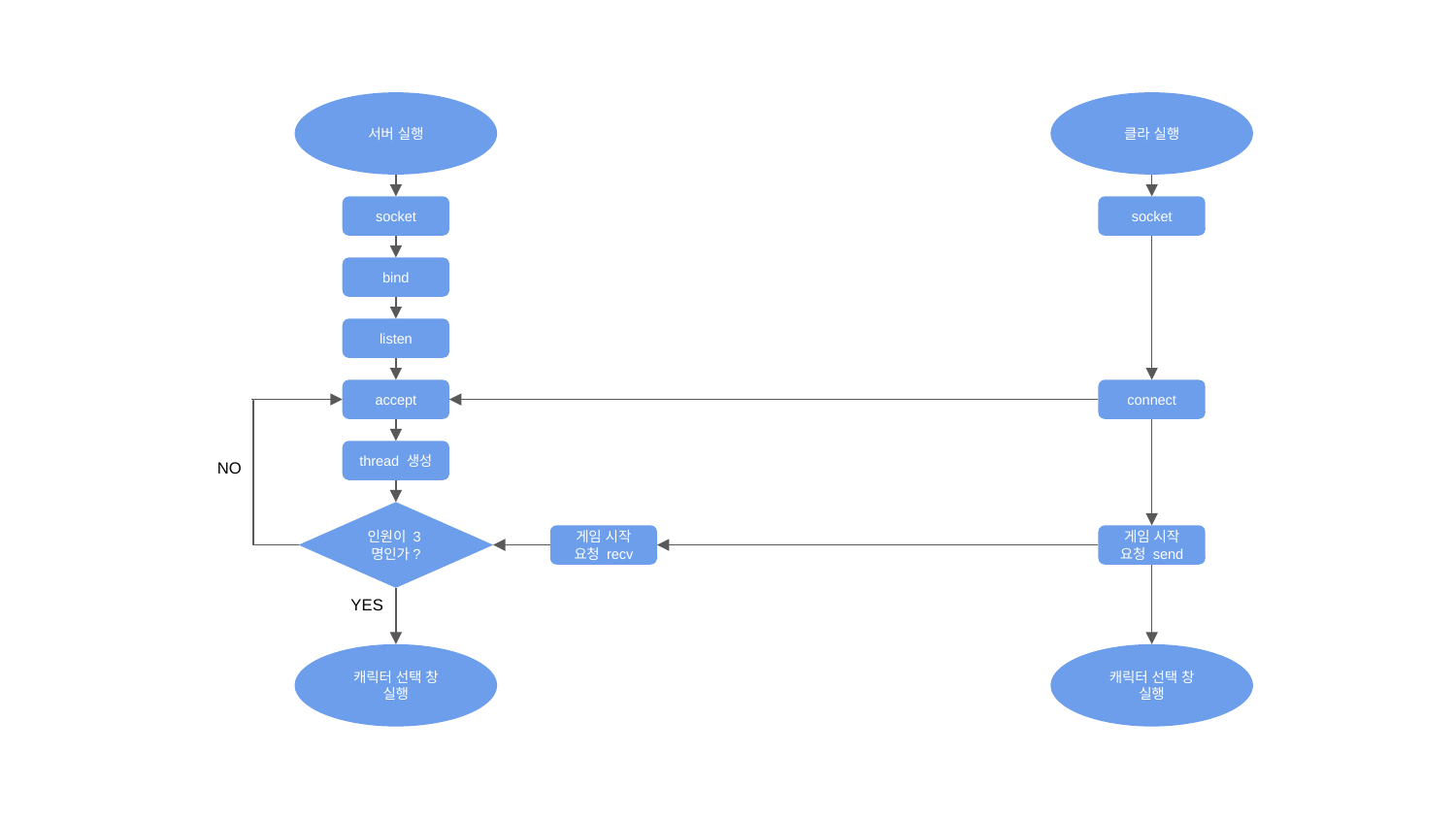

서버 실행
클라 실행
socket
socket
bind
listen
accept
connect
thread 생성
NO
인원이 3명인가?
게임 시작 요청 recv
게임 시작 요청 send
YES
캐릭터 선택 창 실행
캐릭터 선택 창 실행